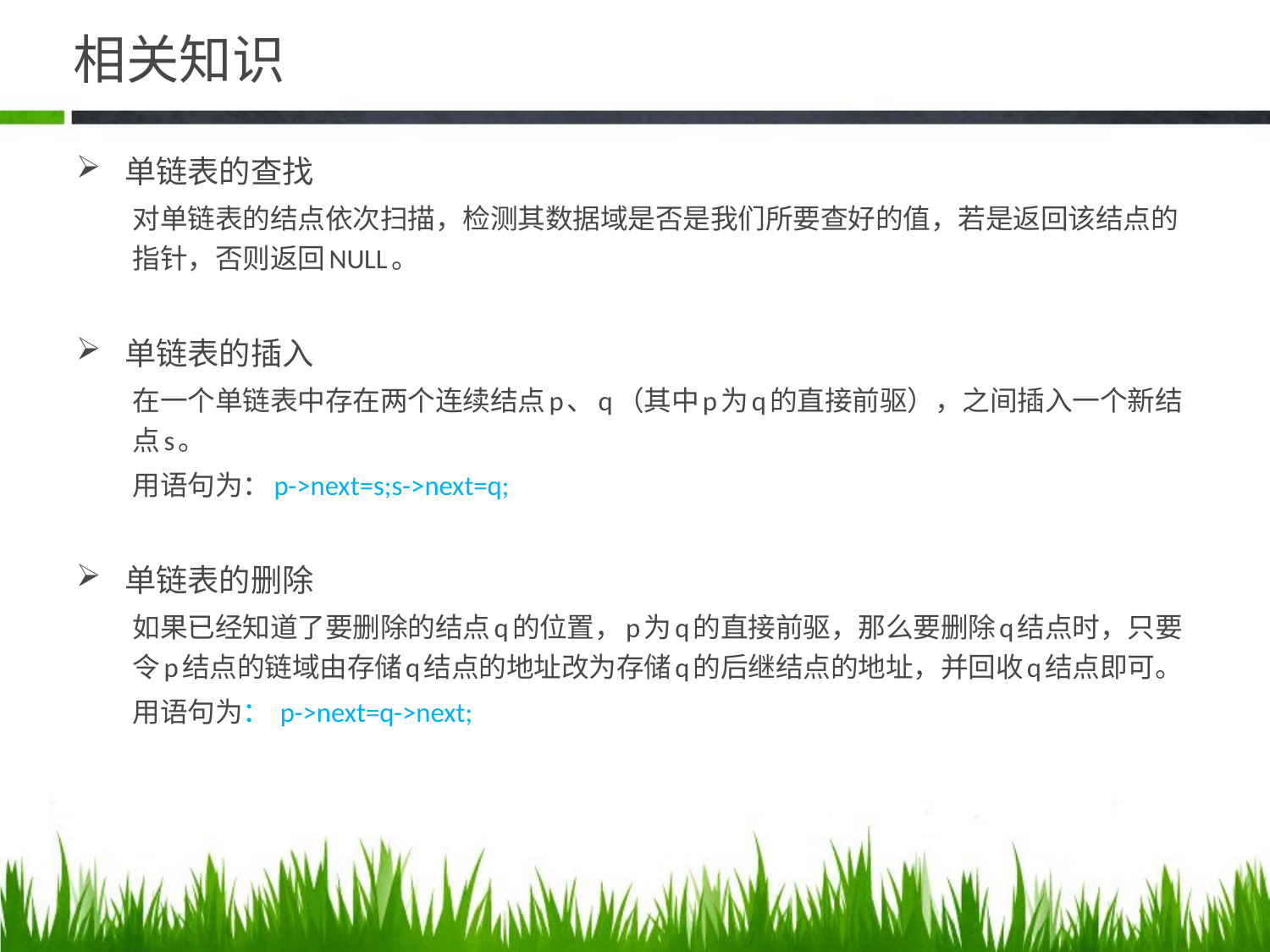

# 相关知识
单链表的查找
对单链表的结点依次扫描，检测其数据域是否是我们所要查好的值，若是返回该结点的指针，否则返回NULL。

单链表的插入
在一个单链表中存在两个连续结点p、q（其中p为q的直接前驱），之间插入一个新结点s。
用语句为：p->next=s;s->next=q;

单链表的删除
如果已经知道了要删除的结点q的位置，p为q的直接前驱，那么要删除q结点时，只要令p结点的链域由存储q结点的地址改为存储q的后继结点的地址，并回收q结点即可。
用语句为： p->next=q->next;